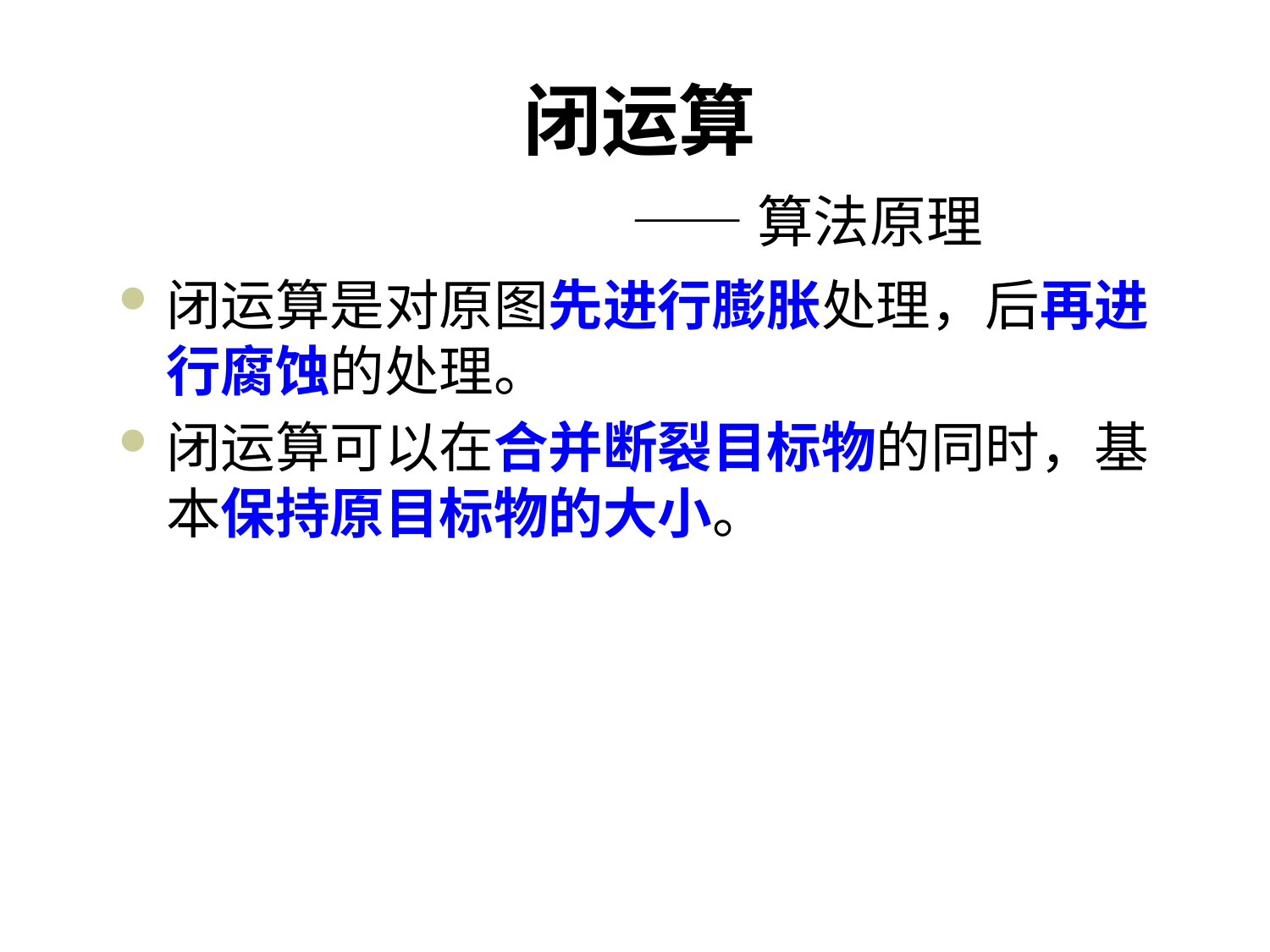

# 闭运算 —— 算法原理
闭运算是对原图先进行膨胀处理，后再进行腐蚀的处理。
闭运算可以在合并断裂目标物的同时，基本保持原目标物的大小。